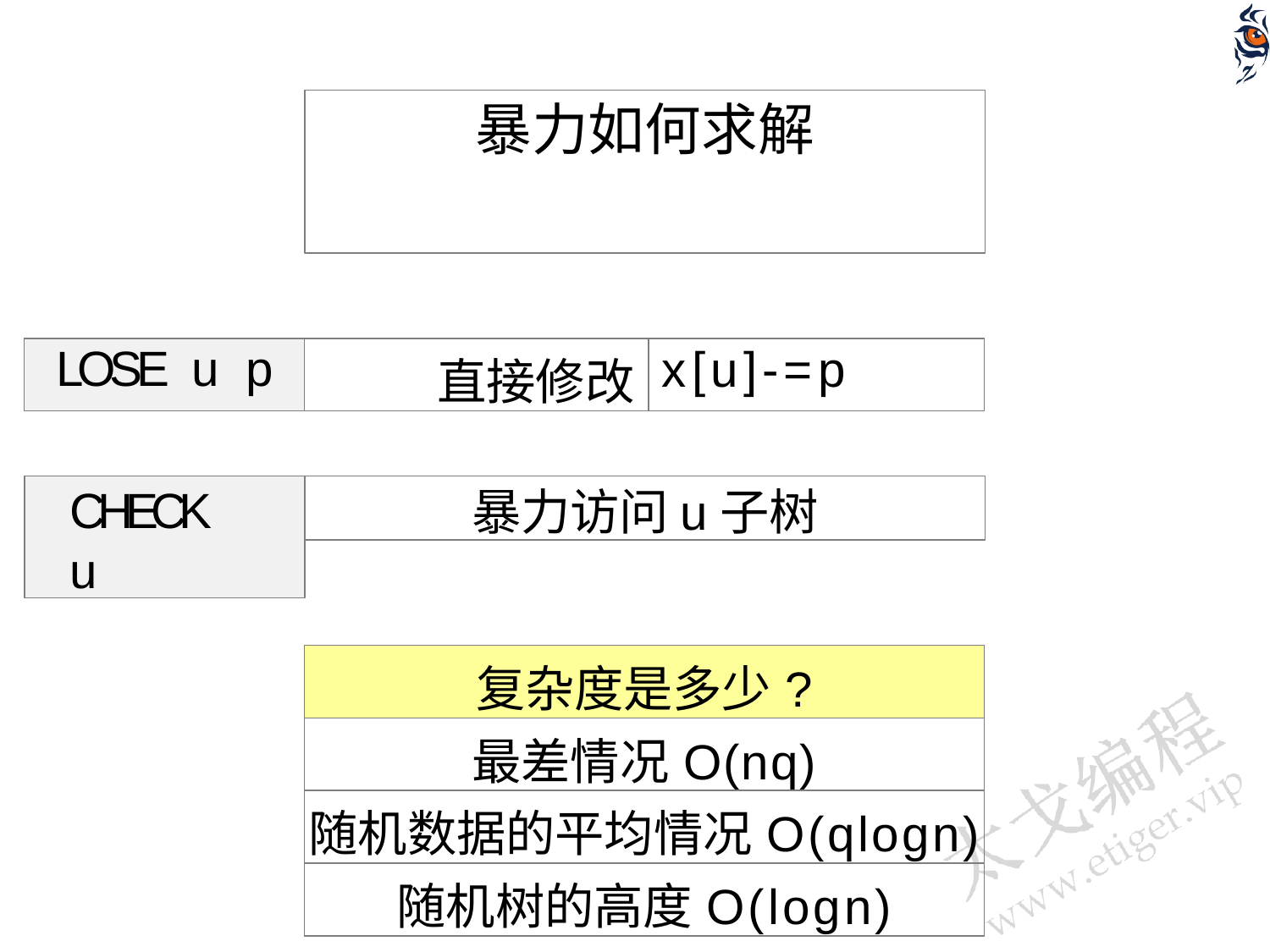

# 暴力如何求解
| LOSE | u | p | 直接修改 | x[u]-=p |
| --- | --- | --- | --- | --- |
CHECK	u
暴力访问u子树
| 复杂度是多少? |
| --- |
| 最差情况O(nq) |
| 随机数据的平均情况O(qlogn) |
| 随机树的高度O(logn) |